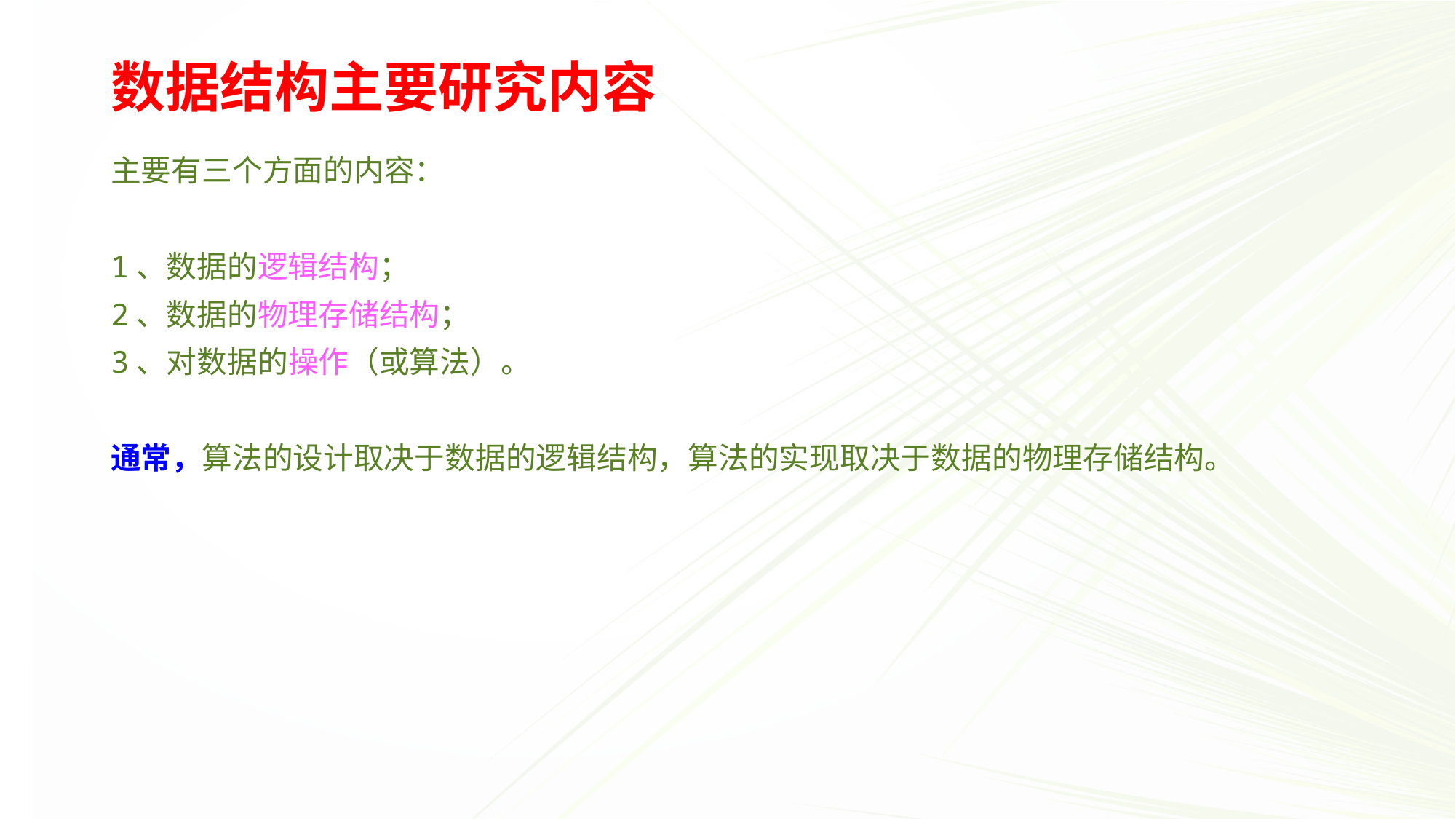

# 数据结构主要研究内容
主要有三个方面的内容：

1、数据的逻辑结构；
2、数据的物理存储结构；
3、对数据的操作（或算法）。

通常，算法的设计取决于数据的逻辑结构，算法的实现取决于数据的物理存储结构。